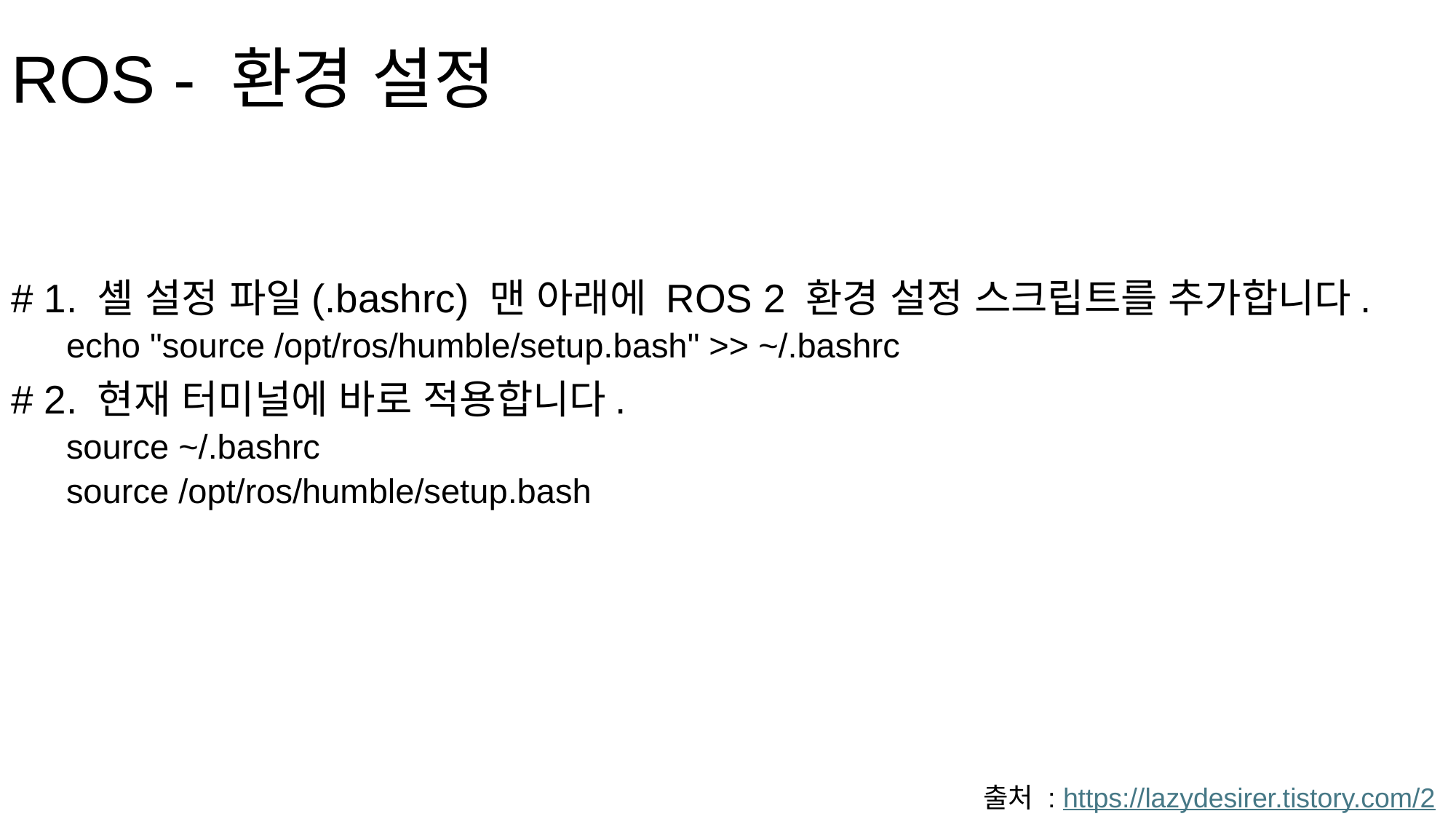

# ROS - 환경 설정
# 1. 셸 설정 파일(.bashrc) 맨 아래에 ROS 2 환경 설정 스크립트를 추가합니다.
echo "source /opt/ros/humble/setup.bash" >> ~/.bashrc
# 2. 현재 터미널에 바로 적용합니다.
source ~/.bashrc
source /opt/ros/humble/setup.bash
출처 : https://lazydesirer.tistory.com/2